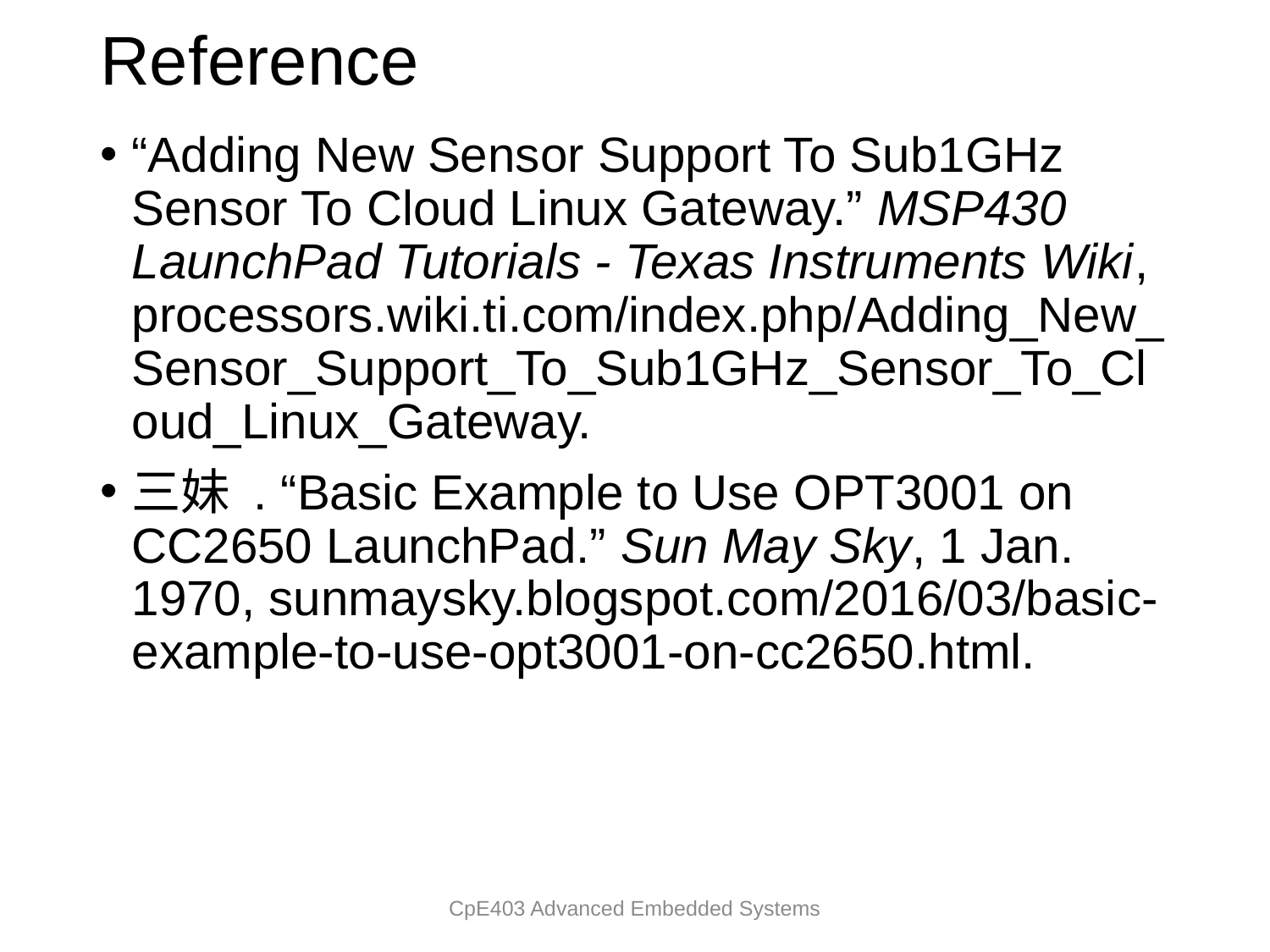

# Reference
“Adding New Sensor Support To Sub1GHz Sensor To Cloud Linux Gateway.” MSP430 LaunchPad Tutorials - Texas Instruments Wiki, processors.wiki.ti.com/index.php/Adding_New_Sensor_Support_To_Sub1GHz_Sensor_To_Cloud_Linux_Gateway.
三妹 . “Basic Example to Use OPT3001 on CC2650 LaunchPad.” Sun May Sky, 1 Jan. 1970, sunmaysky.blogspot.com/2016/03/basic-example-to-use-opt3001-on-cc2650.html.

CpE403 Advanced Embedded Systems